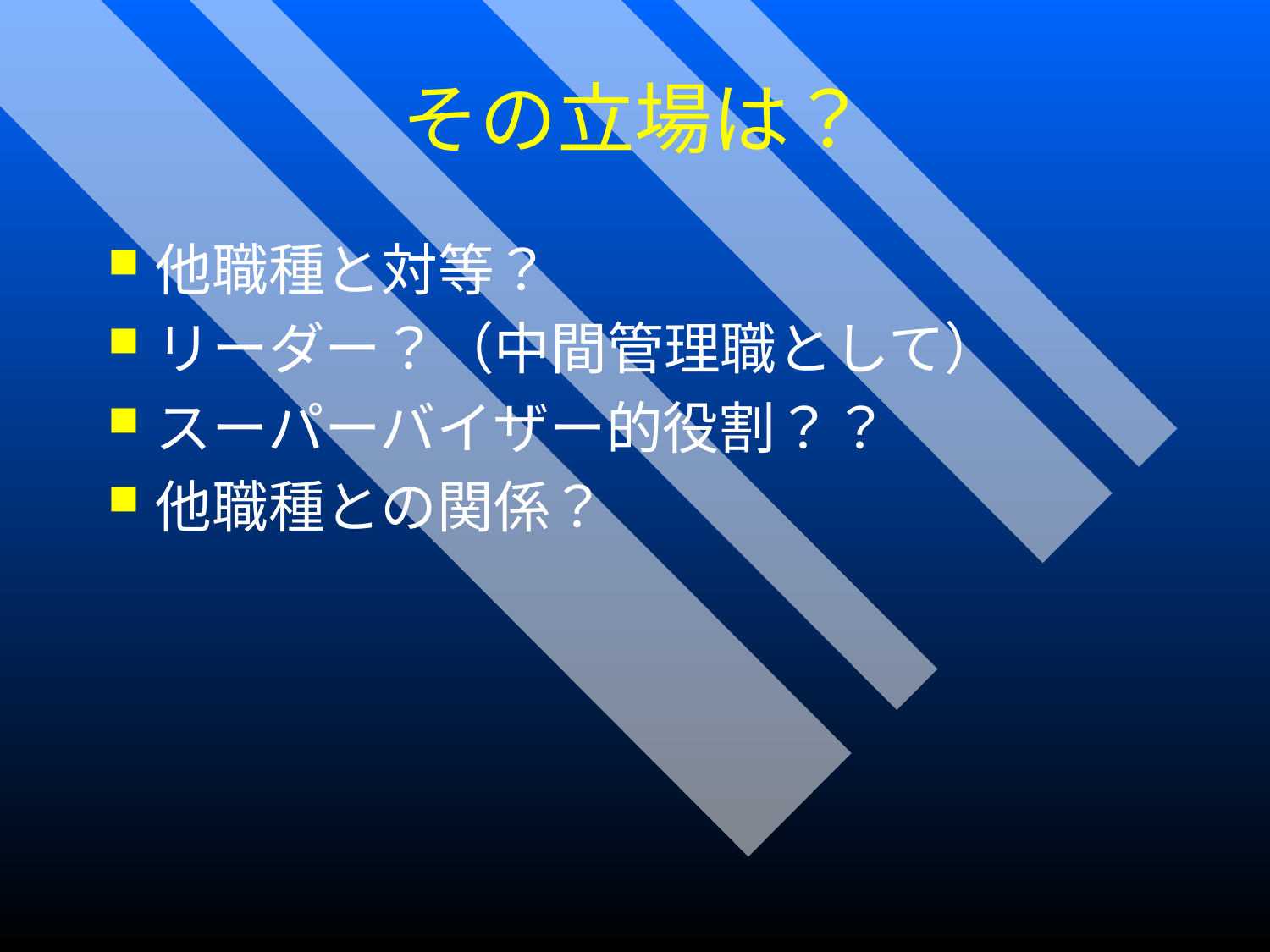

その立場は？
他職種と対等？
リーダー？（中間管理職として）
スーパーバイザー的役割？？
他職種との関係？